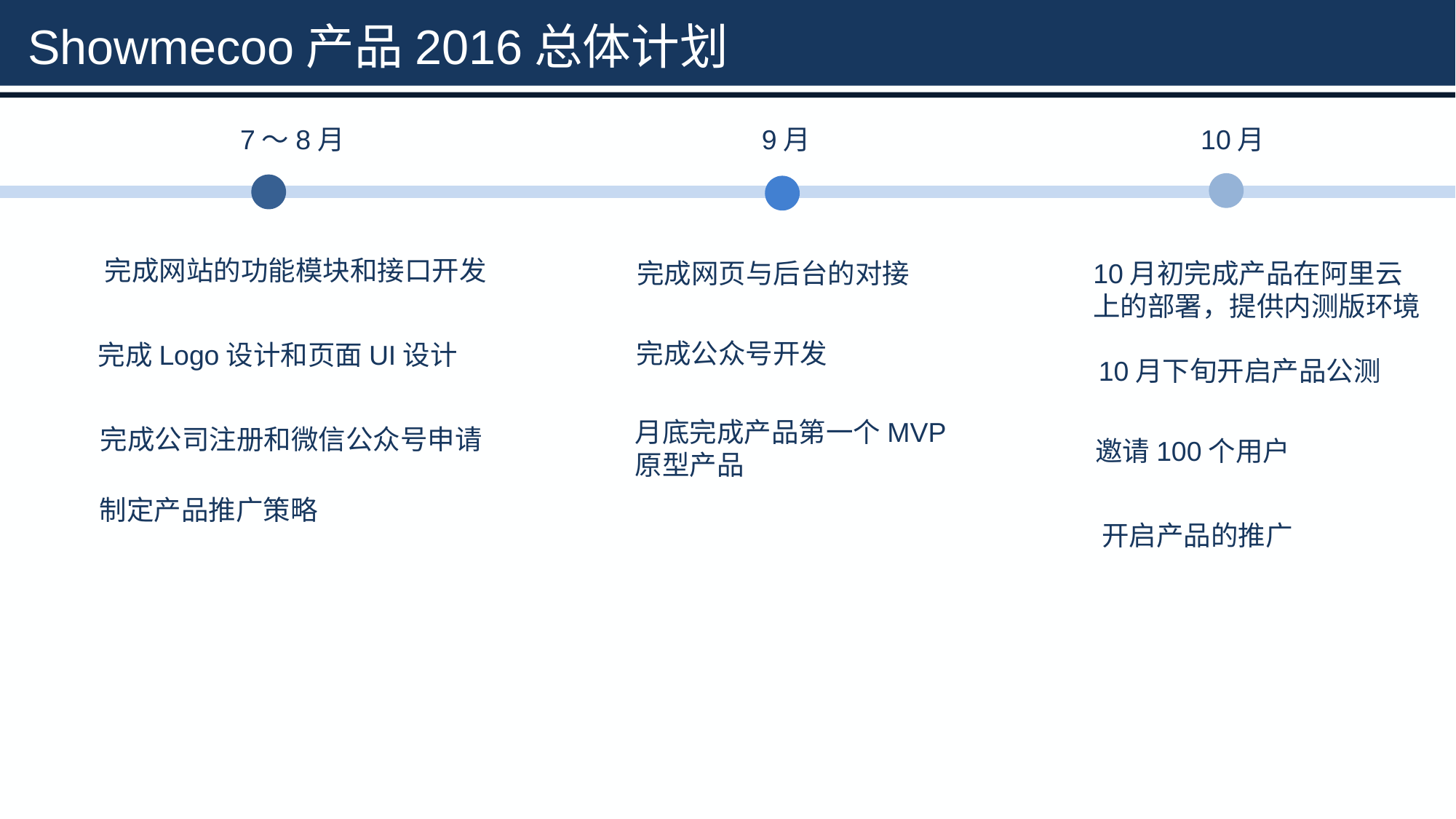

# Showmecoo产品2016总体计划
7～8月
9月
10月

完成网站的功能模块和接口开发
完成网页与后台的对接
10月初完成产品在阿里云
上的部署，提供内测版环境
完成公众号开发
完成Logo设计和页面UI设计
10月下旬开启产品公测
完成公司注册和微信公众号申请
月底完成产品第一个MVP
原型产品
邀请100个用户
制定产品推广策略
开启产品的推广